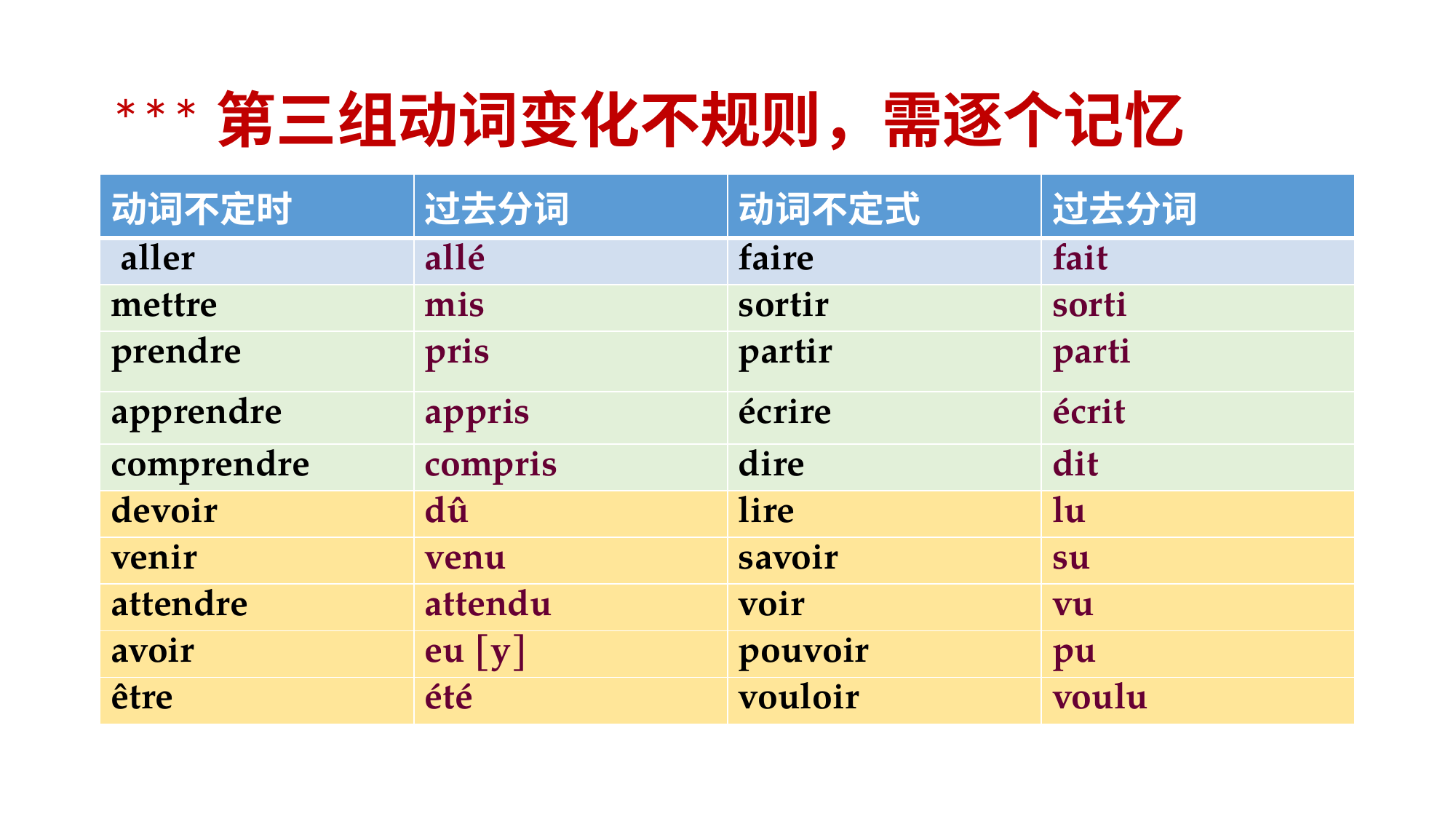

# ***第三组动词变化不规则，需逐个记忆
| 动词不定时 | 过去分词 | 动词不定式 | 过去分词 |
| --- | --- | --- | --- |
| aller | allé | faire | fait |
| mettre | mis | sortir | sorti |
| prendre | pris | partir | parti |
| apprendre | appris | écrire | écrit |
| comprendre | compris | dire | dit |
| devoir | dû | lire | lu |
| venir | venu | savoir | su |
| attendre | attendu | voir | vu |
| avoir | eu [y] | pouvoir | pu |
| être | été | vouloir | voulu |